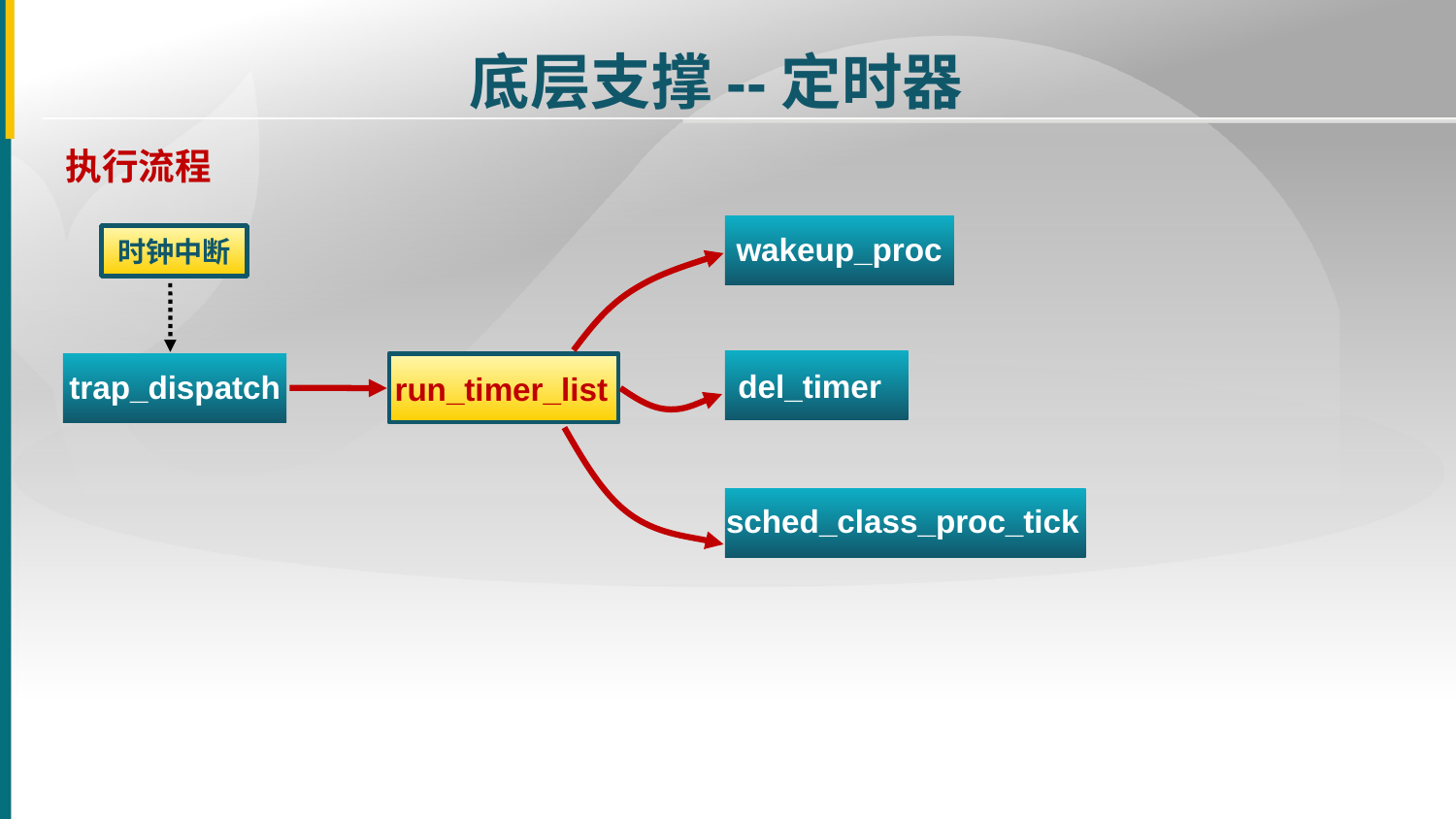

底层支撑--定时器
执行流程

wakeup_proc
时钟中断

del_timer
trap_dispatch
run_timer_list

sched_class_proc_tick